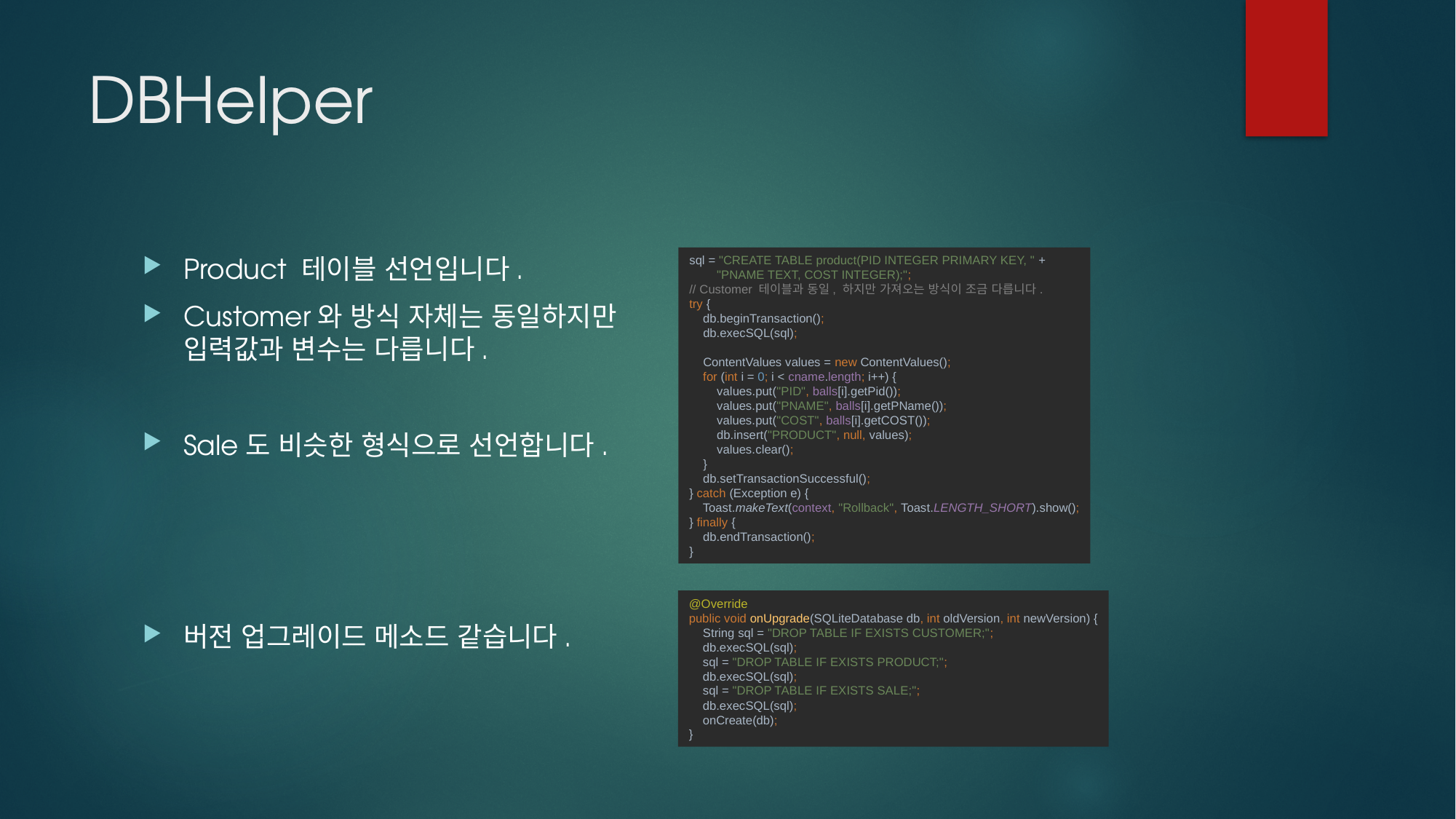

# DBHelper

sql = "CREATE TABLE product(PID INTEGER PRIMARY KEY, " +
        "PNAME TEXT, COST INTEGER);";
// Customer 테이블과 동일, 하지만 가져오는 방식이 조금 다릅니다.
try {
    db.beginTransaction();
    db.execSQL(sql);
    ContentValues values = new ContentValues();
    for (int i = 0; i < cname.length; i++) {
        values.put("PID", balls[i].getPid());
        values.put("PNAME", balls[i].getPName());
        values.put("COST", balls[i].getCOST());
        db.insert("PRODUCT", null, values);
        values.clear();
    }
    db.setTransactionSuccessful();
} catch (Exception e) {
    Toast.makeText(context, "Rollback", Toast.LENGTH_SHORT).show();
} finally {
    db.endTransaction();
}
Product 테이블 선언입니다.
Customer와 방식 자체는 동일하지만 입력값과 변수는 다릅니다.

Sale도 비슷한 형식으로 선언합니다.

버전 업그레이드 메소드 같습니다.
@Override
public void onUpgrade(SQLiteDatabase db, int oldVersion, int newVersion) {
    String sql = "DROP TABLE IF EXISTS CUSTOMER;";
    db.execSQL(sql);
    sql = "DROP TABLE IF EXISTS PRODUCT;";
    db.execSQL(sql);
    sql = "DROP TABLE IF EXISTS SALE;";
    db.execSQL(sql);
    onCreate(db);
}